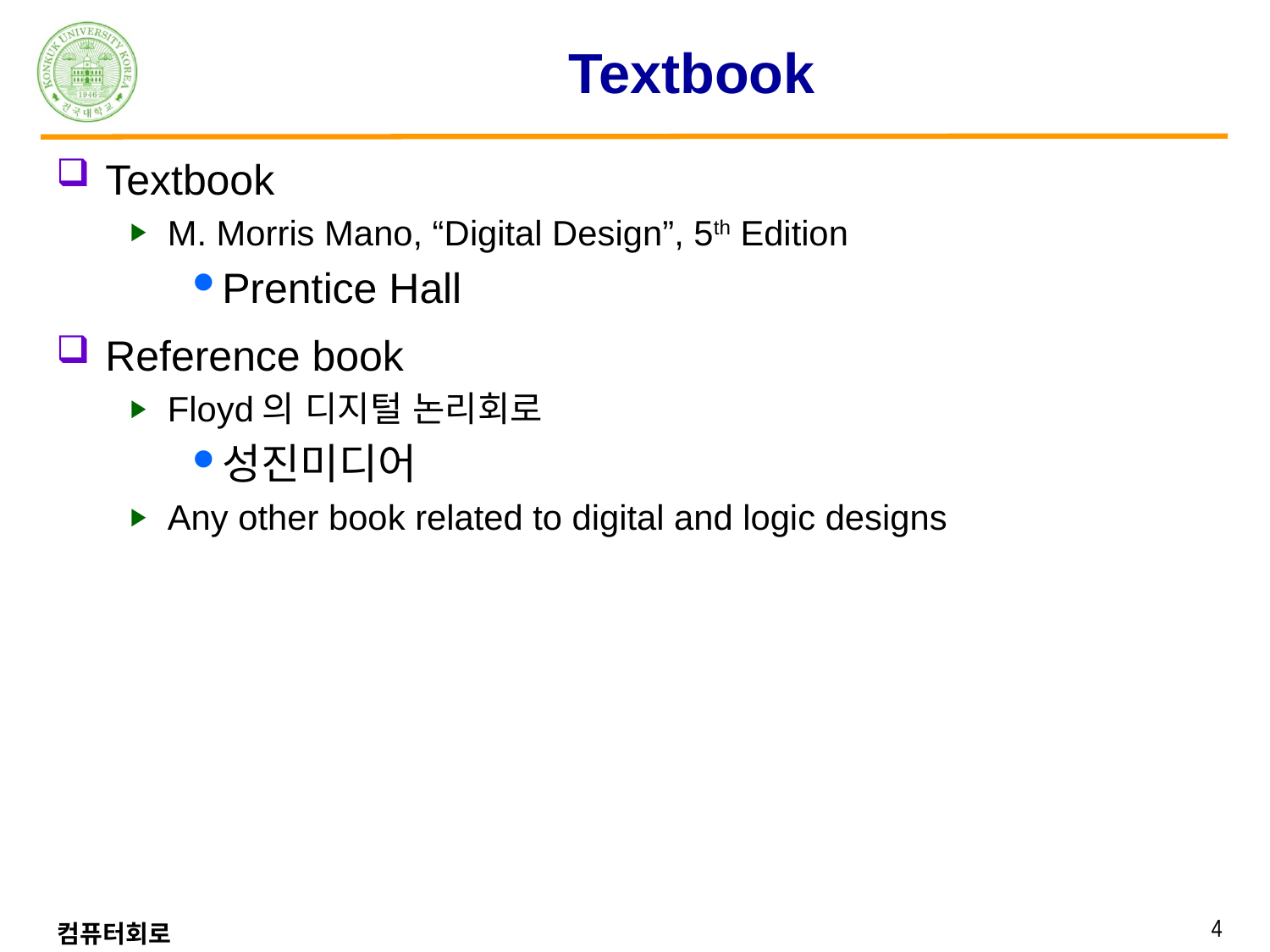

# Textbook
Textbook
M. Morris Mano, “Digital Design”, 5th Edition
Prentice Hall
Reference book
Floyd의 디지털 논리회로
성진미디어
Any other book related to digital and logic designs

4